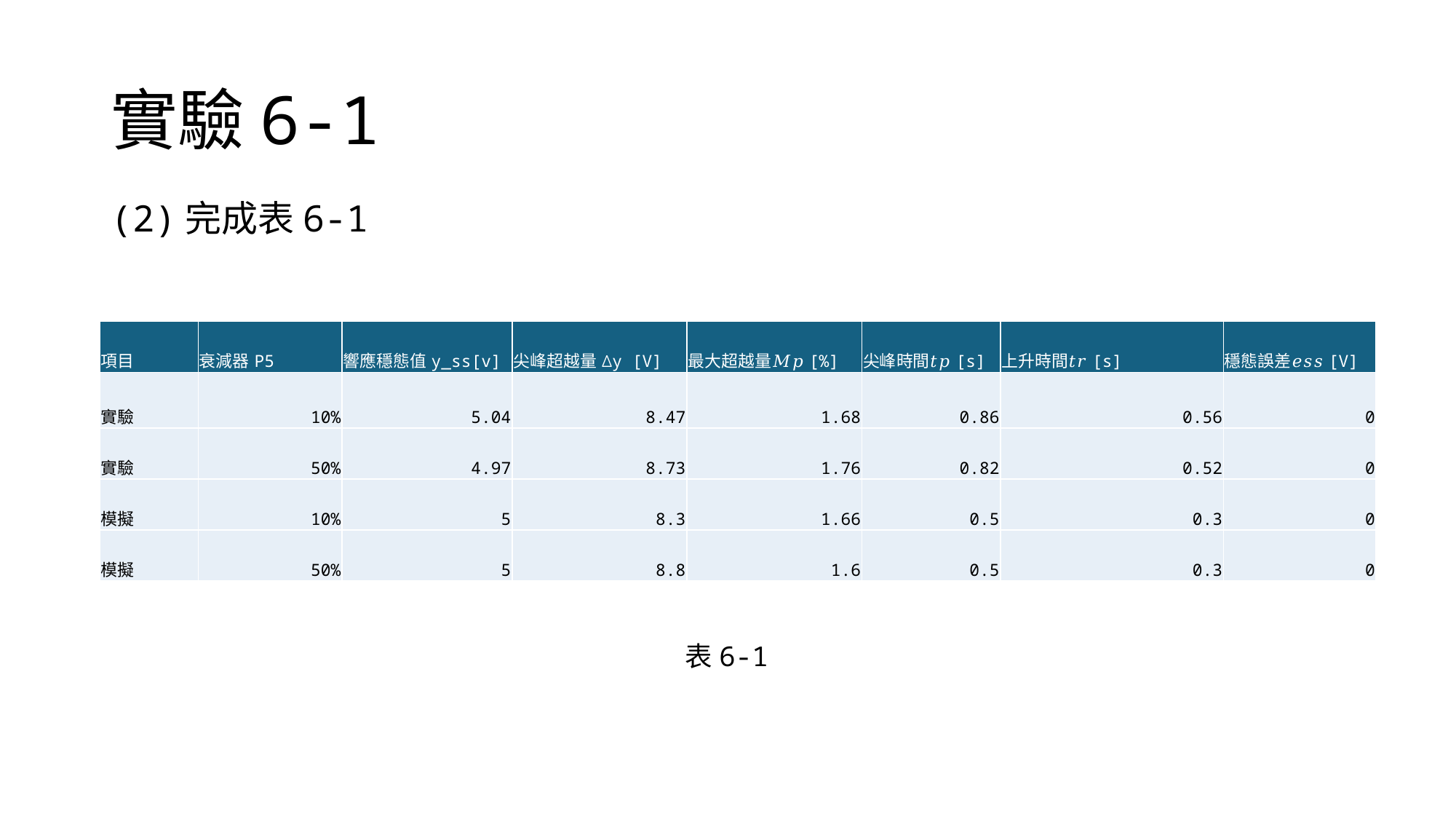

# 實驗6-1
(2)完成表6-1
| 項目 | 衰減器P5 | 響應穩態值y\_ss[v] | 尖峰超越量Δy [V] | 最大超越量𝑀𝑝[%] | 尖峰時間𝑡𝑝[s] | 上升時間𝑡𝑟[s] | 穩態誤差𝑒𝑠𝑠[V] |
| --- | --- | --- | --- | --- | --- | --- | --- |
| 實驗 | 10% | 5.04 | 8.47 | 1.68 | 0.86 | 0.56 | 0 |
| 實驗 | 50% | 4.97 | 8.73 | 1.76 | 0.82 | 0.52 | 0 |
| 模擬 | 10% | 5 | 8.3 | 1.66 | 0.5 | 0.3 | 0 |
| 模擬 | 50% | 5 | 8.8 | 1.6 | 0.5 | 0.3 | 0 |
表6-1